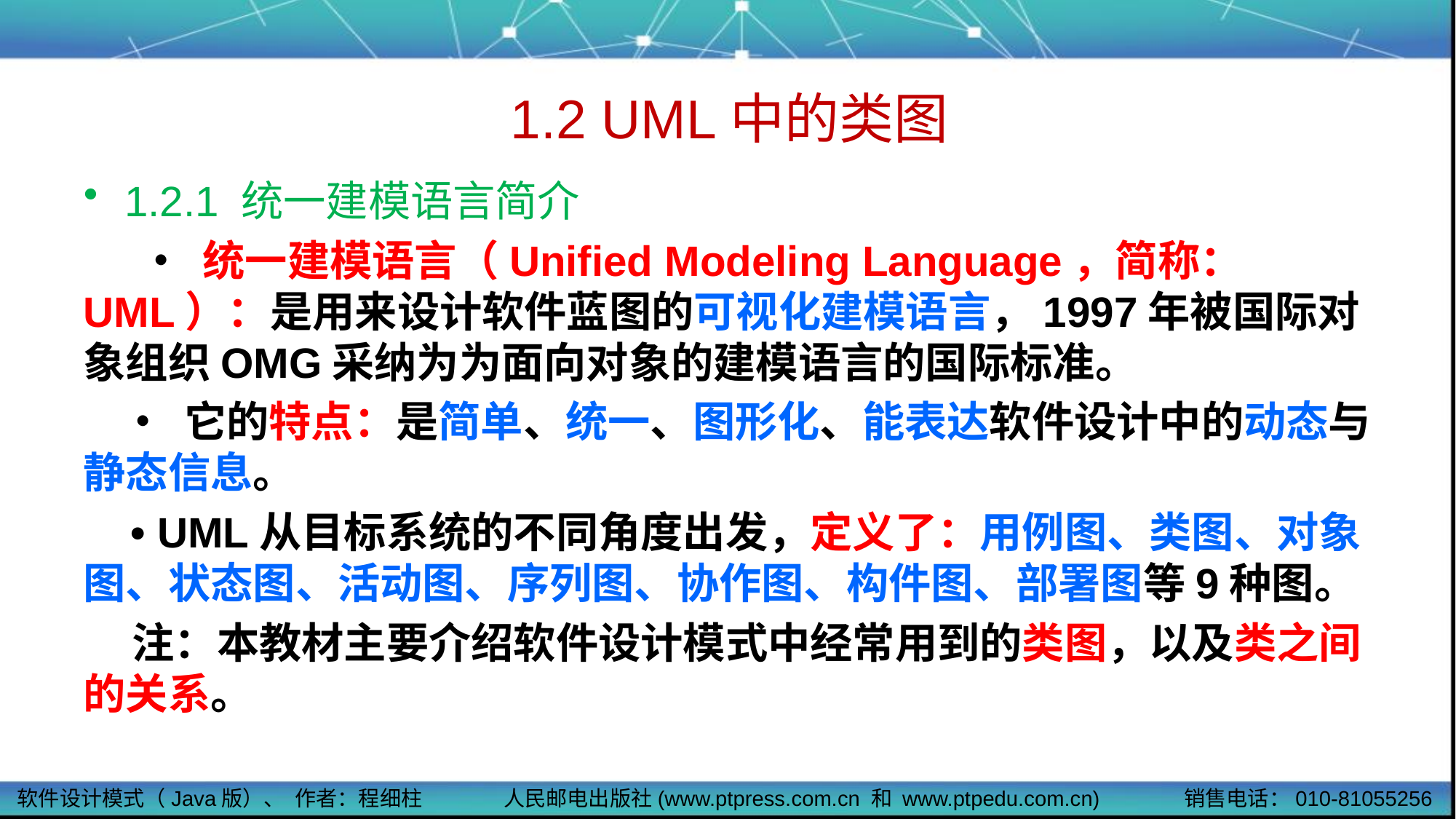

# 1.2 UML中的类图
1.2.1 统一建模语言简介
      • 统一建模语言（Unified Modeling Language，简称：UML）：是用来设计软件蓝图的可视化建模语言，1997年被国际对象组织OMG采纳为为面向对象的建模语言的国际标准。
    • 它的特点：是简单、统一、图形化、能表达软件设计中的动态与静态信息。
    • UML从目标系统的不同角度出发，定义了：用例图、类图、对象图、状态图、活动图、序列图、协作图、构件图、部署图等9种图。
    注：本教材主要介绍软件设计模式中经常用到的类图，以及类之间的关系。
软件设计模式（Java版）、  作者：程细柱
人民邮电出版社(www.ptpress.com.cn 和 www.ptpedu.com.cn)
销售电话：010-81055256